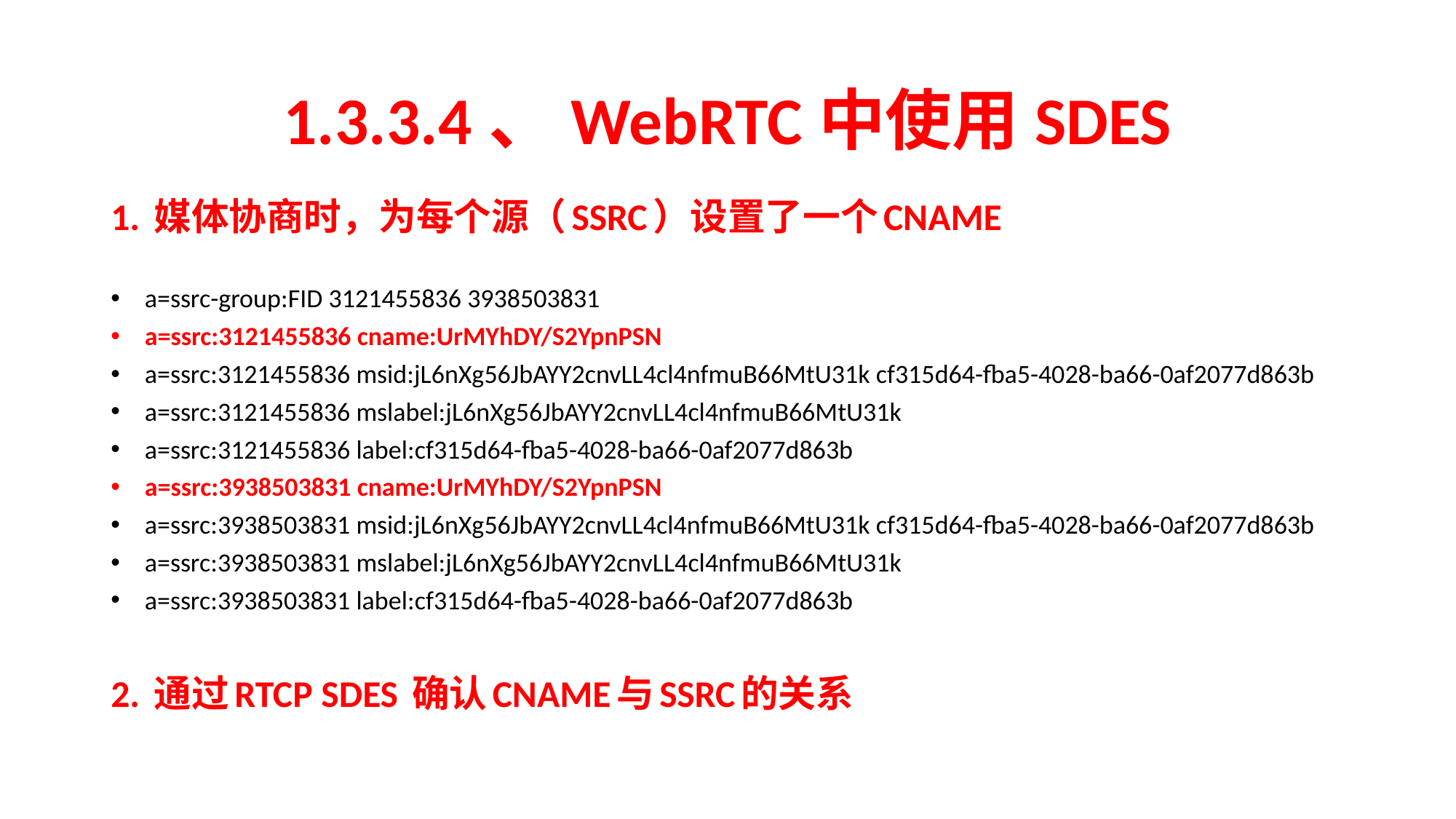

# 1.3.3.4、WebRTC中使用SDES

1. 媒体协商时，为每个源（SSRC）设置了一个CNAME

a=ssrc-group:FID 3121455836 3938503831
a=ssrc:3121455836 cname:UrMYhDY/S2YpnPSN
a=ssrc:3121455836 msid:jL6nXg56JbAYY2cnvLL4cl4nfmuB66MtU31k cf315d64-fba5-4028-ba66-0af2077d863b
a=ssrc:3121455836 mslabel:jL6nXg56JbAYY2cnvLL4cl4nfmuB66MtU31k
a=ssrc:3121455836 label:cf315d64-fba5-4028-ba66-0af2077d863b
a=ssrc:3938503831 cname:UrMYhDY/S2YpnPSN
a=ssrc:3938503831 msid:jL6nXg56JbAYY2cnvLL4cl4nfmuB66MtU31k cf315d64-fba5-4028-ba66-0af2077d863b
a=ssrc:3938503831 mslabel:jL6nXg56JbAYY2cnvLL4cl4nfmuB66MtU31k
a=ssrc:3938503831 label:cf315d64-fba5-4028-ba66-0af2077d863b

2. 通过RTCP SDES 确认CNAME与SSRC的关系